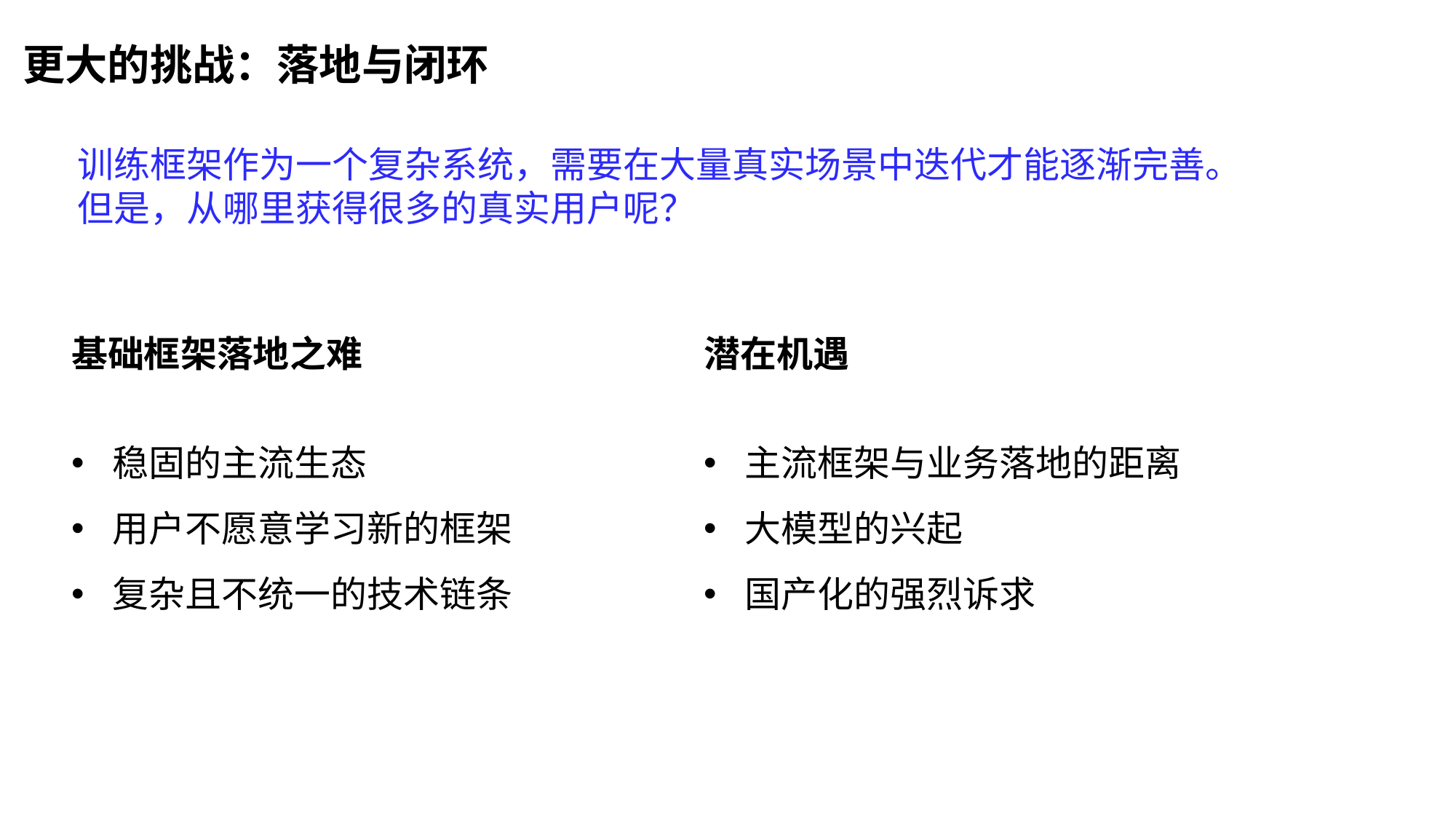

# 更大的挑战：落地与闭环
训练框架作为一个复杂系统，需要在大量真实场景中迭代才能逐渐完善。
但是，从哪里获得很多的真实用户呢？
基础框架落地之难

稳固的主流生态
用户不愿意学习新的框架
复杂且不统一的技术链条
潜在机遇

主流框架与业务落地的距离
大模型的兴起
国产化的强烈诉求